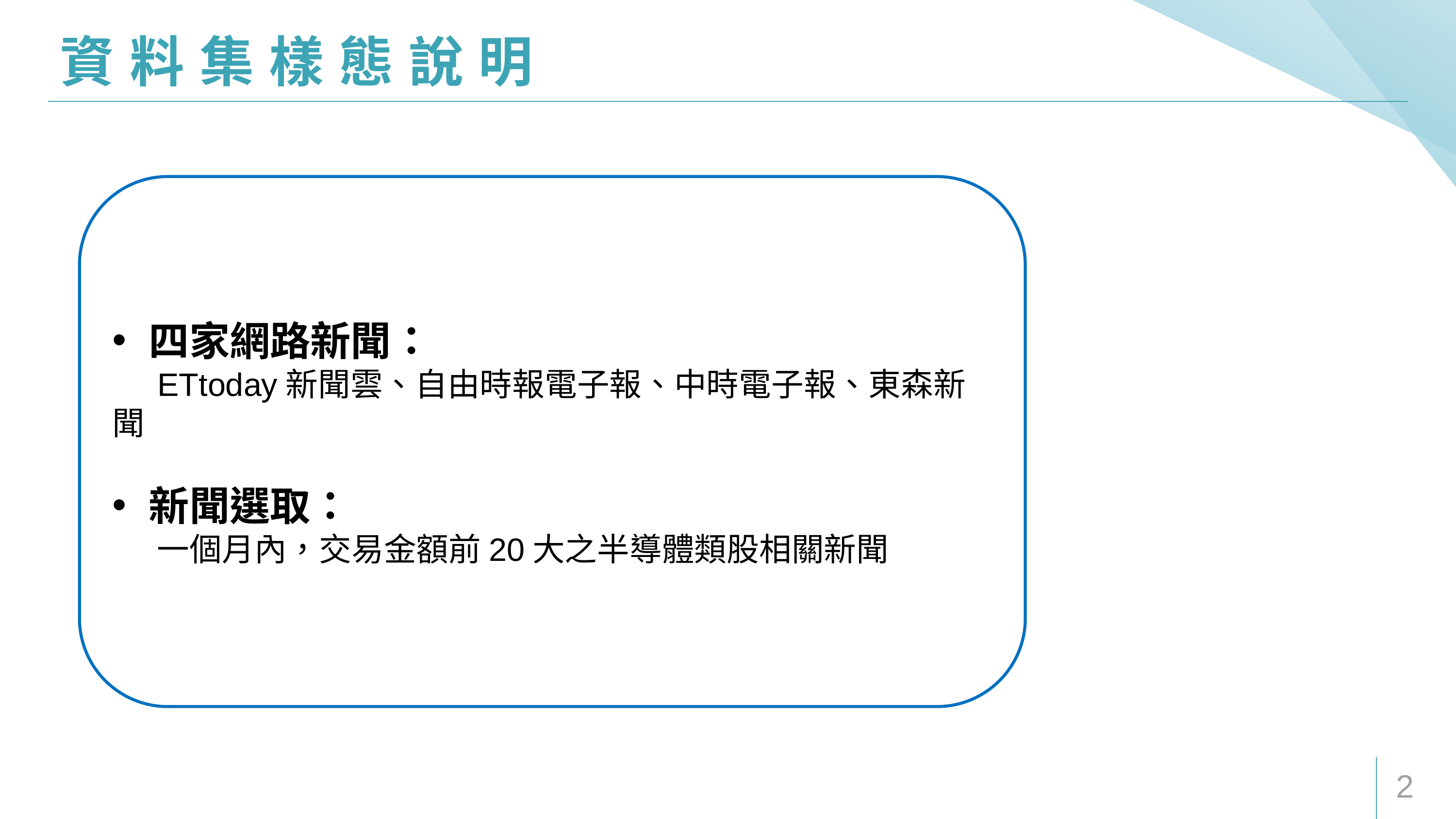

# 資料集樣態說明
四家網路新聞：
     ETtoday新聞雲、自由時報電子報、中時電子報、東森新聞

新聞選取：
     一個月內，交易金額前20大之半導體類股相關新聞
2